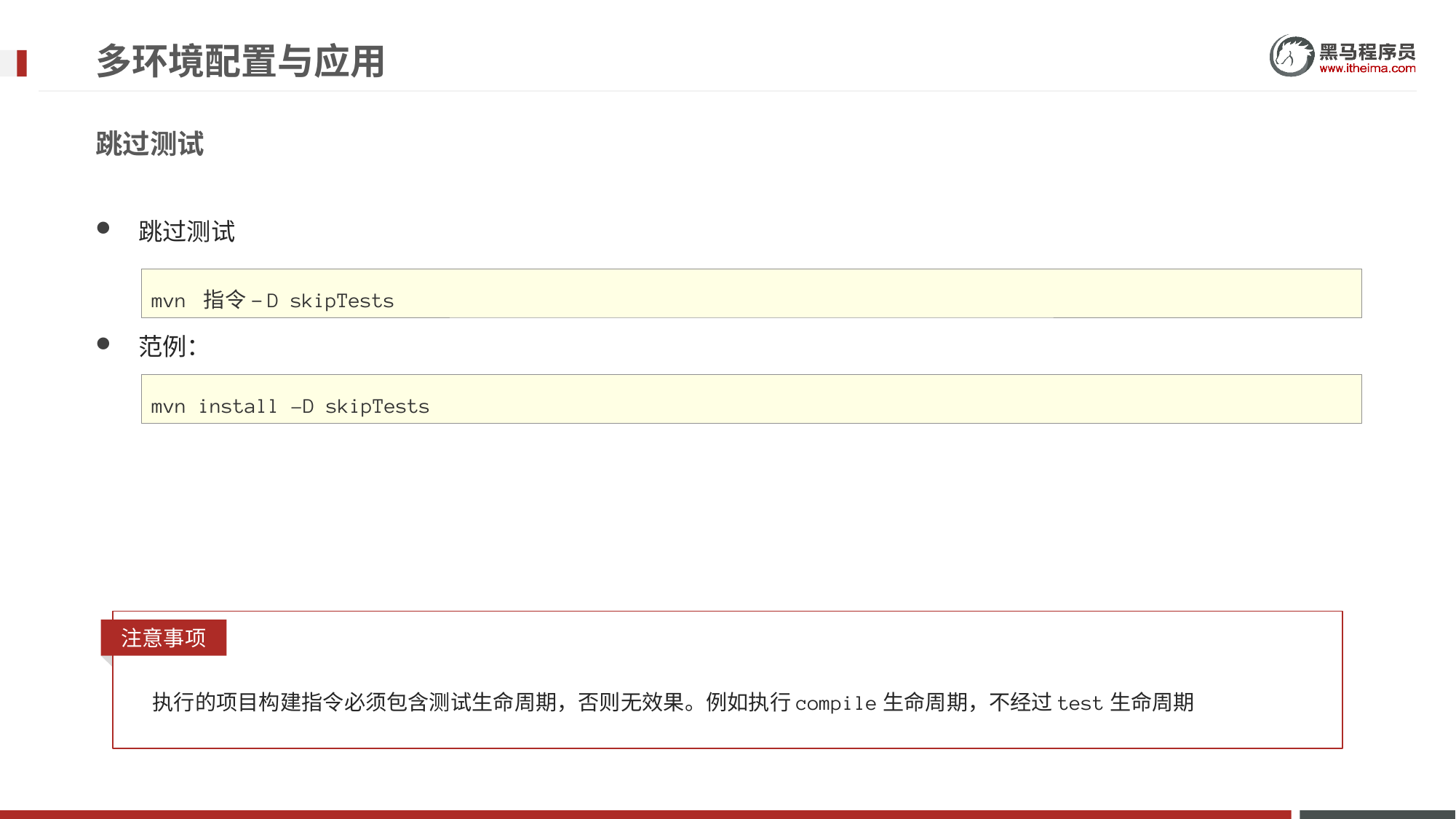

# 多环境配置与应用
跳过测试
跳过测试

范例：

mvn 指令 –D skipTests
mvn install –D skipTests

注意事项

执行的项目构建指令必须包含测试生命周期，否则无效果。例如执行compile生命周期，不经过test生命周期